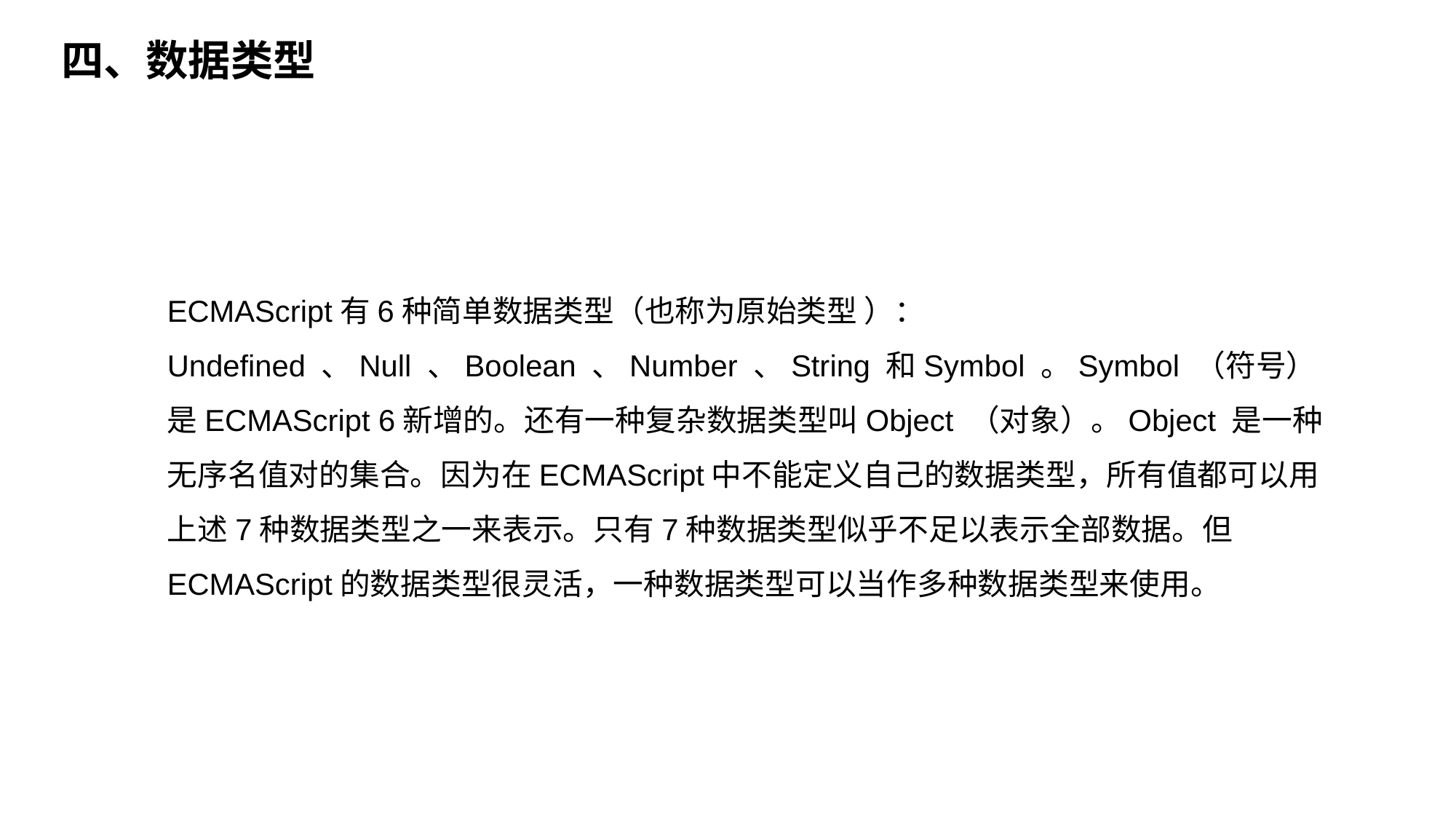

四、数据类型
ECMAScript有6种简单数据类型（也称为原始类型 ）：Undefined 、Null 、Boolean 、Number 、String 和Symbol 。Symbol （符号）是ECMAScript 6新增的。还有一种复杂数据类型叫Object （对象）。Object 是一种无序名值对的集合。因为在ECMAScript中不能定义自己的数据类型，所有值都可以用上述7种数据类型之一来表示。只有7种数据类型似乎不足以表示全部数据。但ECMAScript的数据类型很灵活，一种数据类型可以当作多种数据类型来使用。